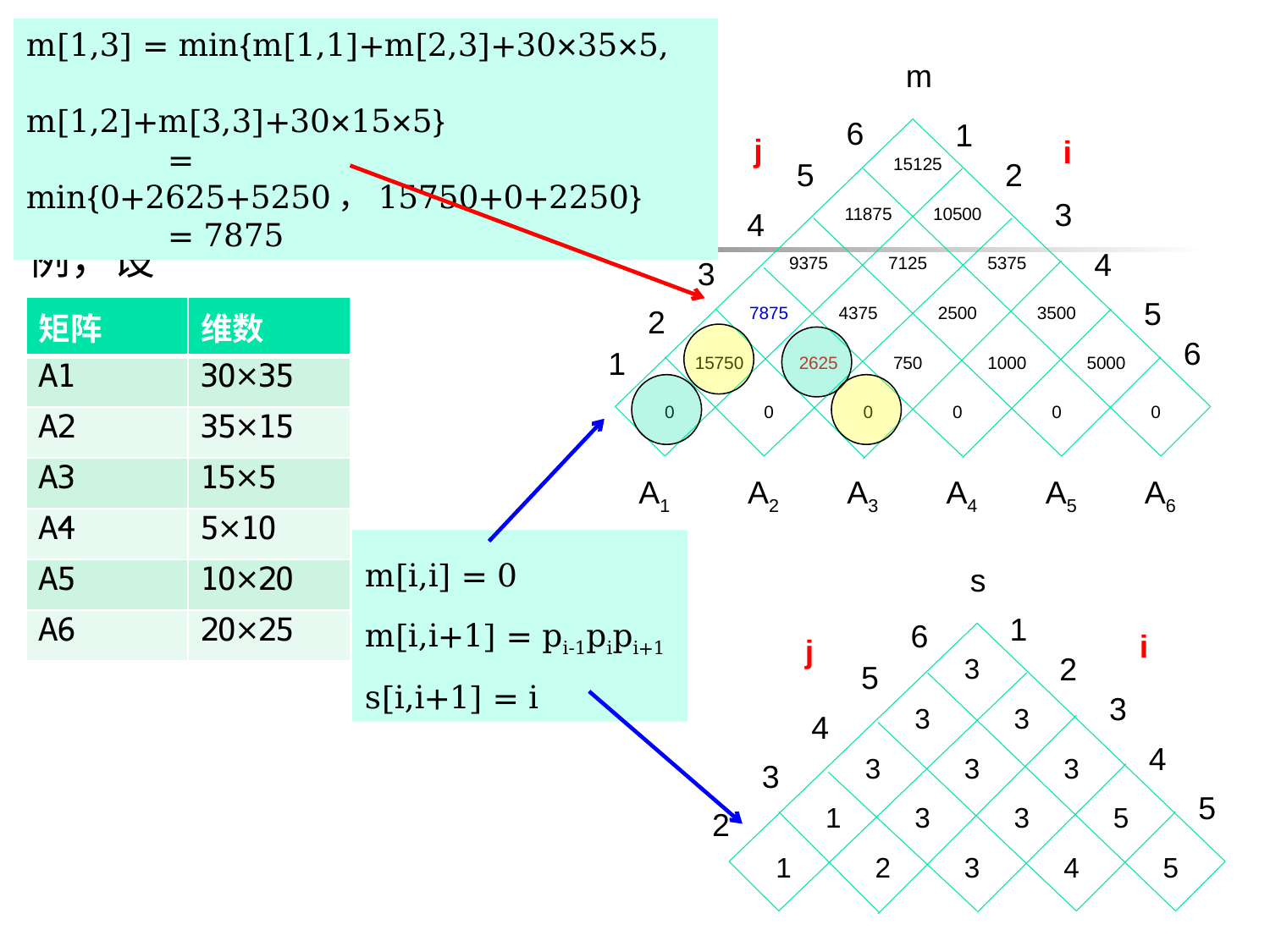

m[1,3] = min{m[1,1]+m[2,3]+30×35×5,
                           m[1,2]+m[3,3]+30×15×5}
              = min{0+2625+5250，15750+0+2250}
              = 7875
m
6
1
j
i
15125
5
2
11875
10500
3
4
9375
7125
5375
4
3
7875
4375
2500
3500
5
2
15750
2625
750
1000
5000
6
1
0
0
0
0
0
0
A1
A2
A3
A4
A5
A6
例，设
| 矩阵 | 维数 |
| --- | --- |
| A1 | 30×35 |
| A2 | 35×15 |
| A3 | 15×5 |
| A4 | 5×10 |
| A5 | 10×20 |
| A6 | 20×25 |

m[i,i] = 0
m[i,i+1] = pi-1pipi+1
s[i,i+1] = i
s
1
6
i
j
3
2
5
3
3
3
4
3
3
3
4
3
5
1
3
3
5
2
1
2
3
4
5